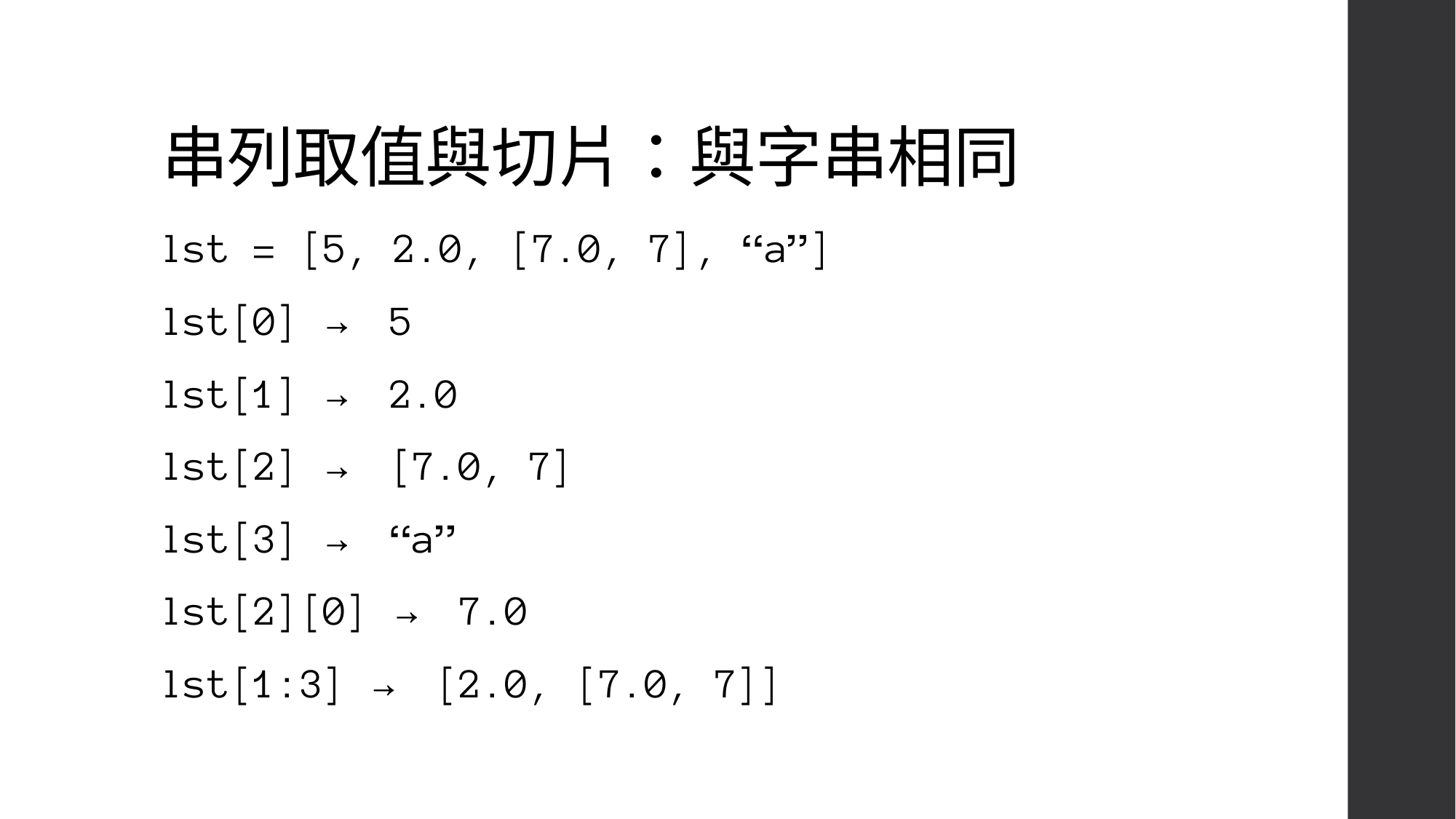

# 串列取值與切片：與字串相同
lst = [5, 2.0, [7.0, 7], “a”]
lst[0] → 5
lst[1] → 2.0
lst[2] → [7.0, 7]
lst[3] → “a”
lst[2][0] → 7.0
lst[1:3] → [2.0, [7.0, 7]]